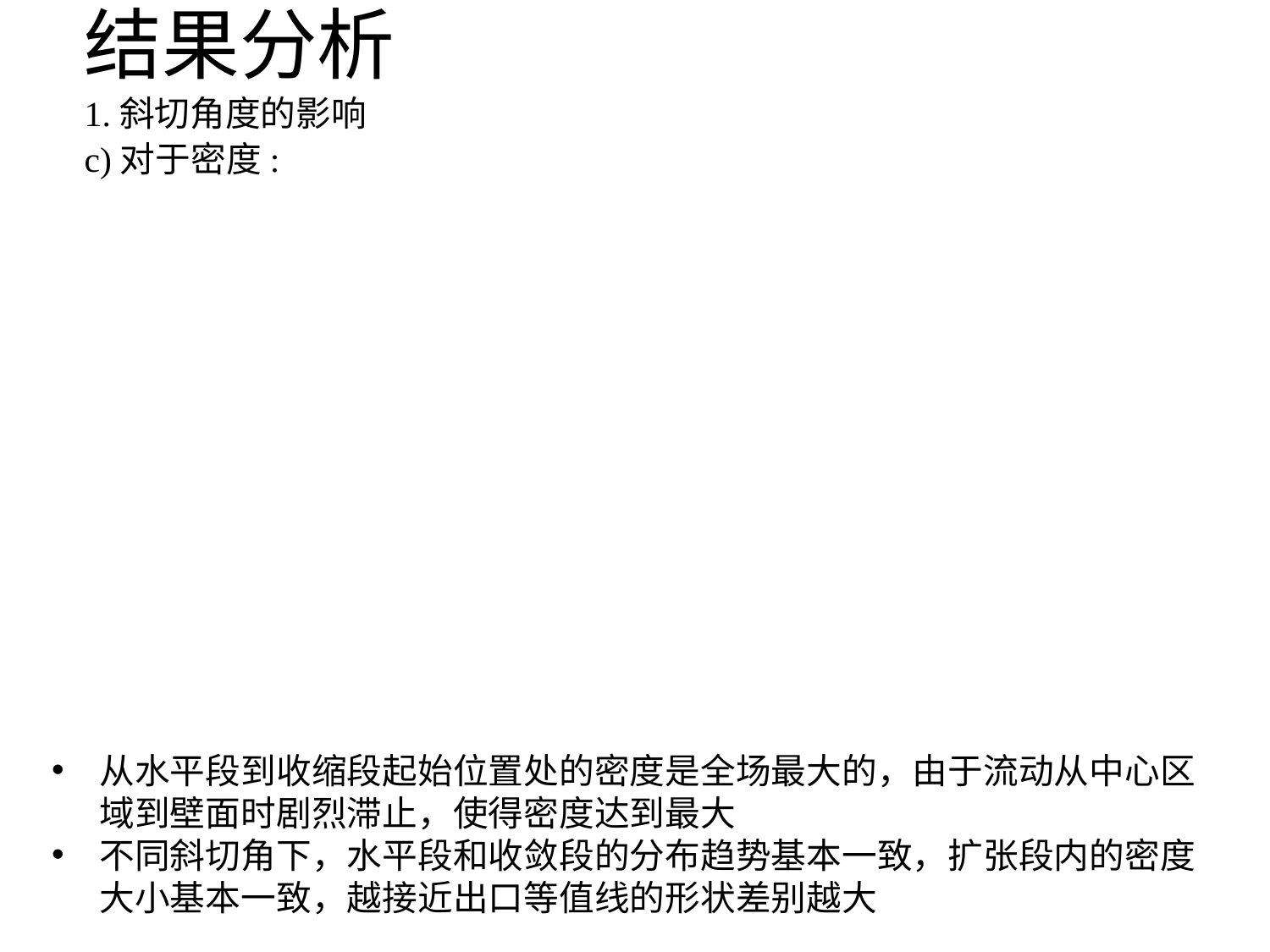

# 结果分析
1.斜切角度的影响
c)对于密度:
从水平段到收缩段起始位置处的密度是全场最大的，由于流动从中心区域到壁面时剧烈滞止，使得密度达到最大
不同斜切角下，水平段和收敛段的分布趋势基本一致，扩张段内的密度大小基本一致，越接近出口等值线的形状差别越大